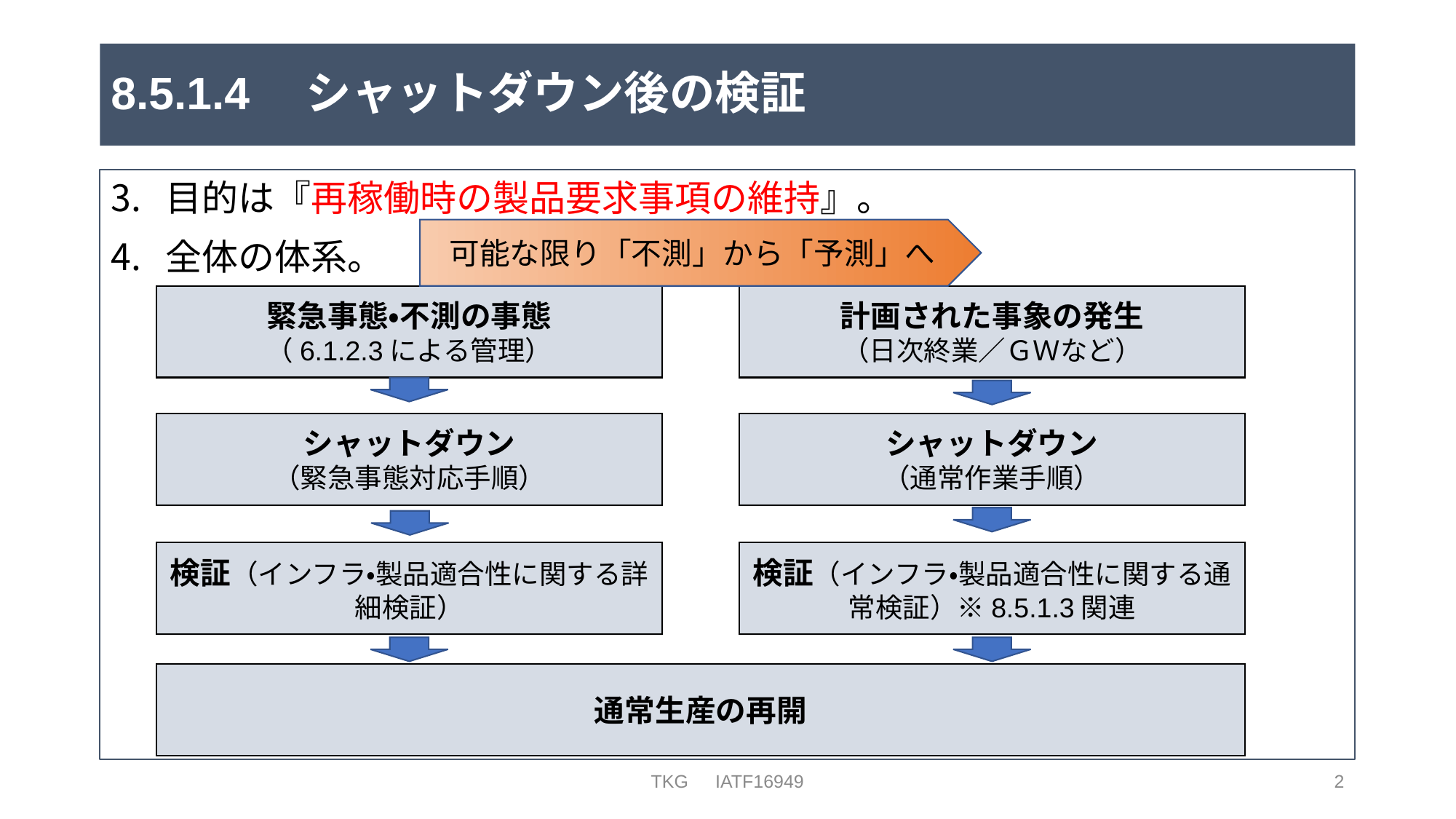

# 8.5.1.4　シャットダウン後の検証
目的は『再稼働時の製品要求事項の維持』。
全体の体系。

可能な限り「不測」から「予測」へ
緊急事態・不測の事態
（6.1.2.3による管理）
計画された事象の発生
（日次終業／ＧＷなど）

シャットダウン
（緊急事態対応手順）
シャットダウン
（通常作業手順）

検証（インフラ・製品適合性に関する詳細検証）
検証（インフラ・製品適合性に関する通常検証）※8.5.1.3関連

通常生産の再開
TKG　IATF16949
2